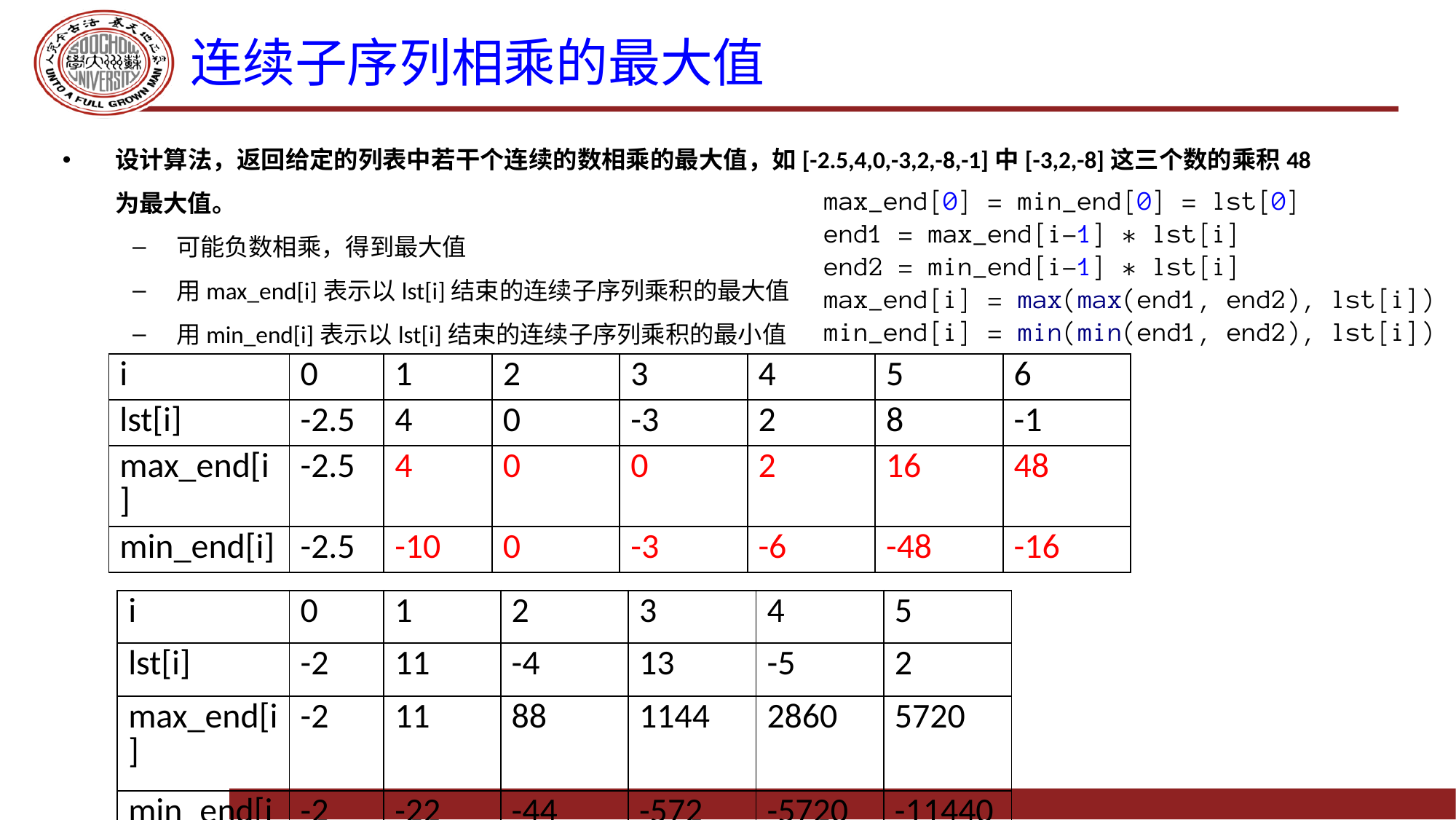

# 连续子序列相乘的最大值
设计算法，返回给定的列表中若干个连续的数相乘的最大值，如[-2.5,4,0,-3,2,-8,-1]中[-3,2,-8]这三个数的乘积48为最大值。
可能负数相乘，得到最大值
用max_end[i]表示以lst[i]结束的连续子序列乘积的最大值
用min_end[i]表示以lst[i]结束的连续子序列乘积的最小值

max_end[0] = min_end[0] = lst[0]
end1 = max_end[i-1] * lst[i]
end2 = min_end[i-1] * lst[i]
max_end[i] = max(max(end1, end2), lst[i])
min_end[i] = min(min(end1, end2), lst[i])
| i | 0 | 1 | 2 | 3 | 4 | 5 | 6 |
| --- | --- | --- | --- | --- | --- | --- | --- |
| lst[i] | -2.5 | 4 | 0 | -3 | 2 | 8 | -1 |
| max\_end[i] | -2.5 | 4 | 0 | 0 | 2 | 16 | 48 |
| min\_end[i] | -2.5 | -10 | 0 | -3 | -6 | -48 | -16 |
| i | 0 | 1 | 2 | 3 | 4 | 5 |
| --- | --- | --- | --- | --- | --- | --- |
| lst[i] | -2 | 11 | -4 | 13 | -5 | 2 |
| max\_end[i] | -2 | 11 | 88 | 1144 | 2860 | 5720 |
| min\_end[i] | -2 | -22 | -44 | -572 | -5720 | -11440 |